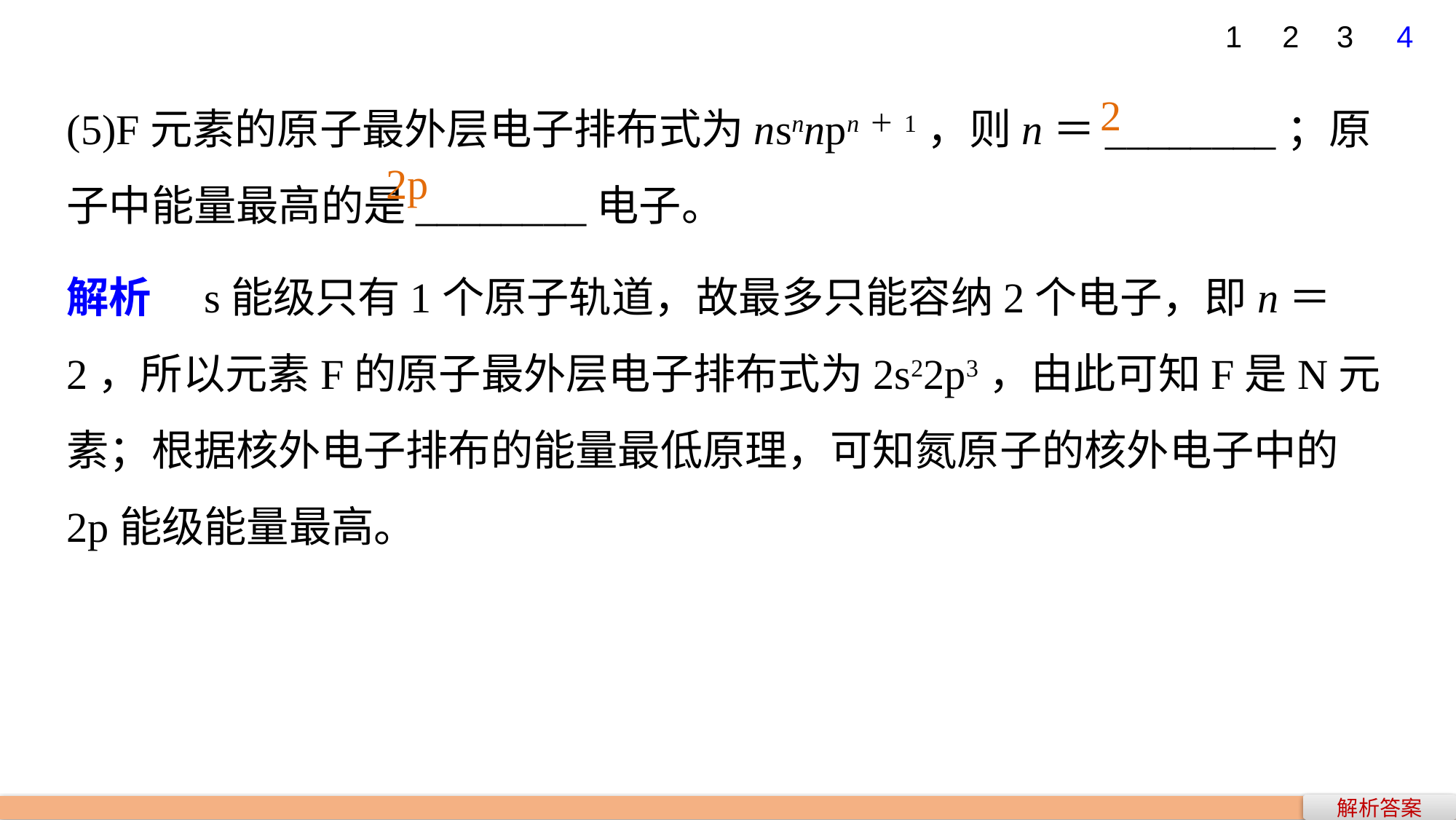

1
2
3
4
(5)F元素的原子最外层电子排布式为nsnnpn＋1，则n＝________；原子中能量最高的是________电子。
2
2p
解析　s能级只有1个原子轨道，故最多只能容纳2个电子，即n＝2，所以元素F的原子最外层电子排布式为2s22p3，由此可知F是N元素；根据核外电子排布的能量最低原理，可知氮原子的核外电子中的2p能级能量最高。
解析答案